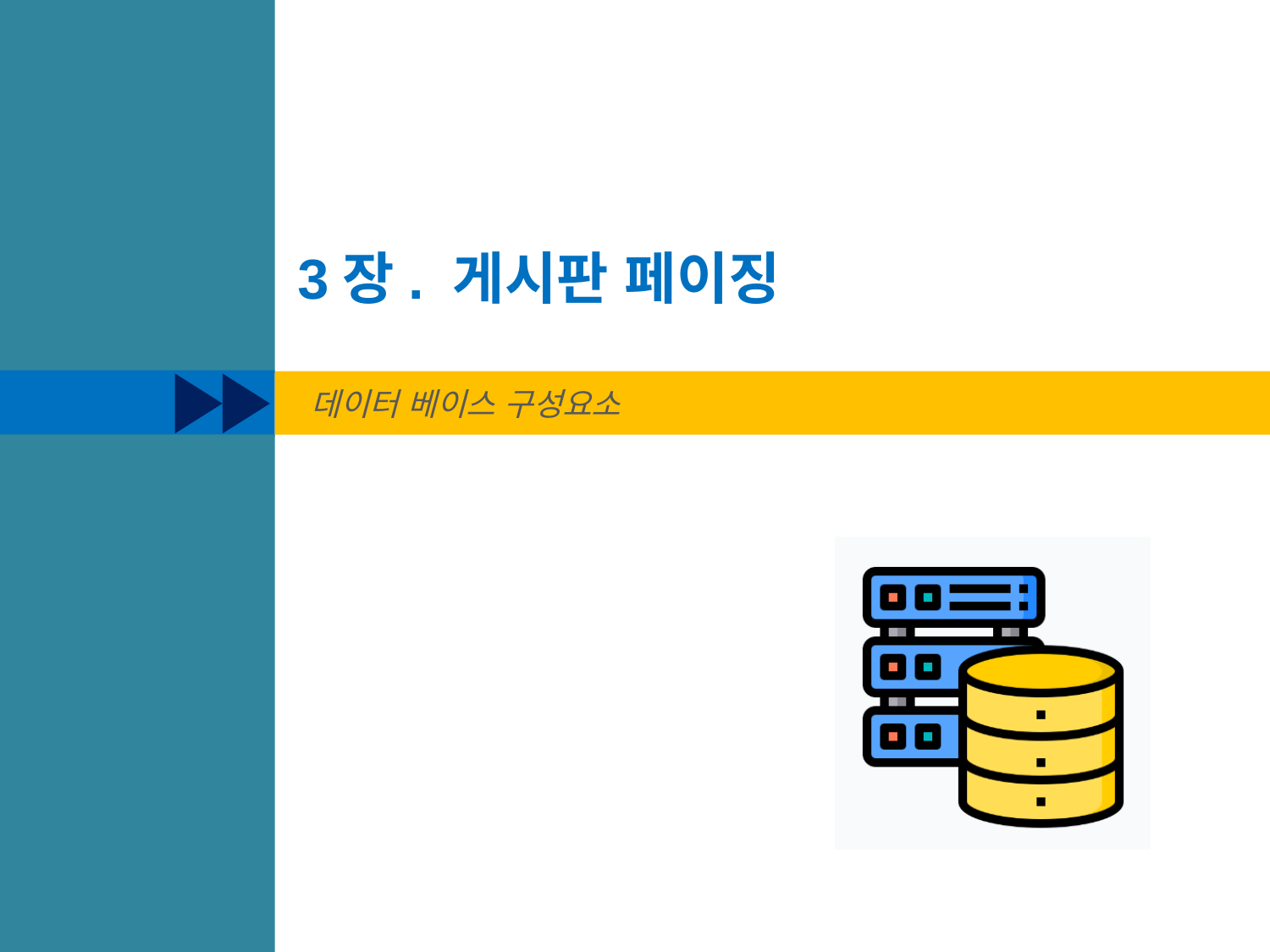

# 3장. 게시판 페이징
  데이터 베이스 구성요소